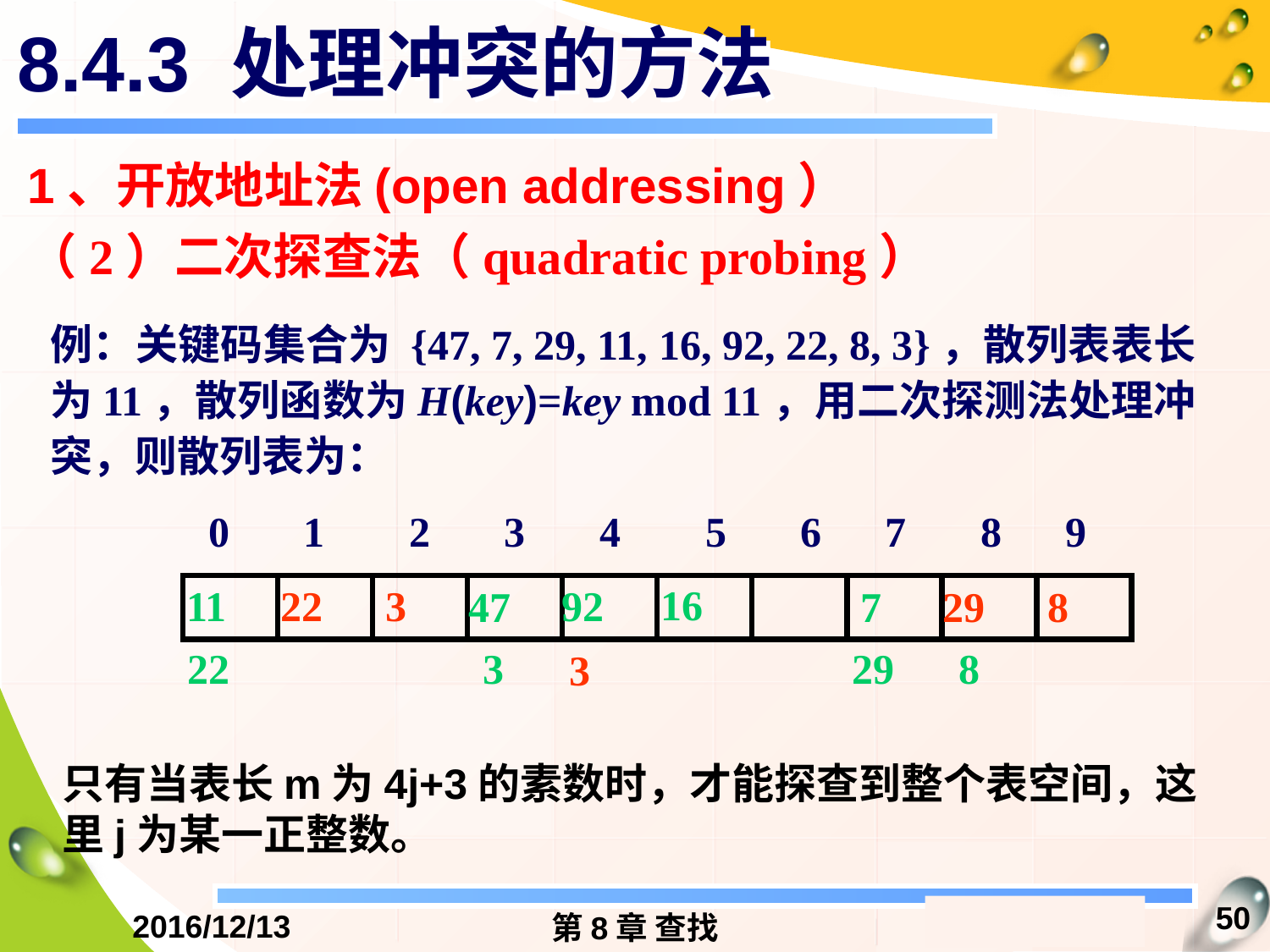

# 8.4.3 处理冲突的方法
1、开放地址法(open addressing）
（2）二次探查法（quadratic probing）

例：关键码集合为 {47, 7, 29, 11, 16, 92, 22, 8, 3}，散列表表长为11，散列函数为H(key)=key mod 11，用二次探测法处理冲突，则散列表为：
  0       1        2       3       4        5       6      7       8      9

16
11
22
3
92
7
29
8
47
22
3
29
8
3
只有当表长m为4j+3的素数时，才能探查到整个表空间，这里j为某一正整数。
50
2016/12/13
第8章 查找